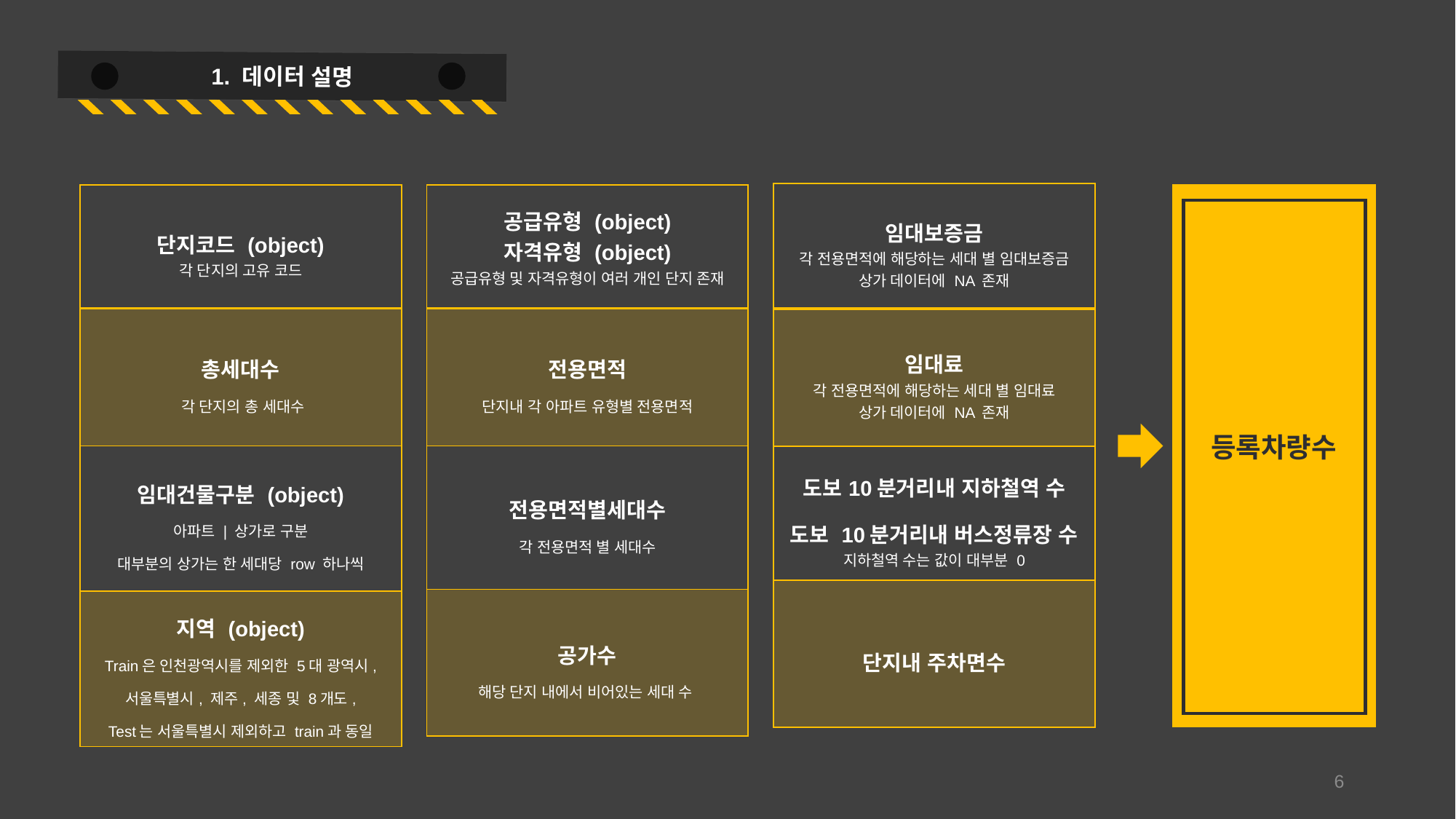

1. 데이터 설명

| 임대보증금 각 전용면적에 해당하는 세대 별 임대보증금 상가 데이터에 NA 존재 |
| --- |
| 임대료 각 전용면적에 해당하는 세대 별 임대료 상가 데이터에 NA 존재 |
| 도보10분거리내 지하철역 수 도보 10분거리내 버스정류장 수 지하철역 수는 값이 대부분 0 |
| 단지내 주차면수 |
| 단지코드 (object) 각 단지의 고유 코드 |
| --- |
| 총세대수 각 단지의 총 세대수 |
| 임대건물구분 (object) 아파트 | 상가로 구분 대부분의 상가는 한 세대당 row 하나씩 |
| 지역 (object) Train은 인천광역시를 제외한 5대 광역시, 서울특별시, 제주, 세종 및 8개도, Test는 서울특별시 제외하고 train과 동일 |
| 공급유형 (object) 자격유형 (object) 공급유형 및 자격유형이 여러 개인 단지 존재 |
| --- |
| 전용면적 단지내 각 아파트 유형별 전용면적 |
| 전용면적별세대수 각 전용면적 별 세대수 |
| 공가수 해당 단지 내에서 비어있는 세대 수 |

등록차량수

6